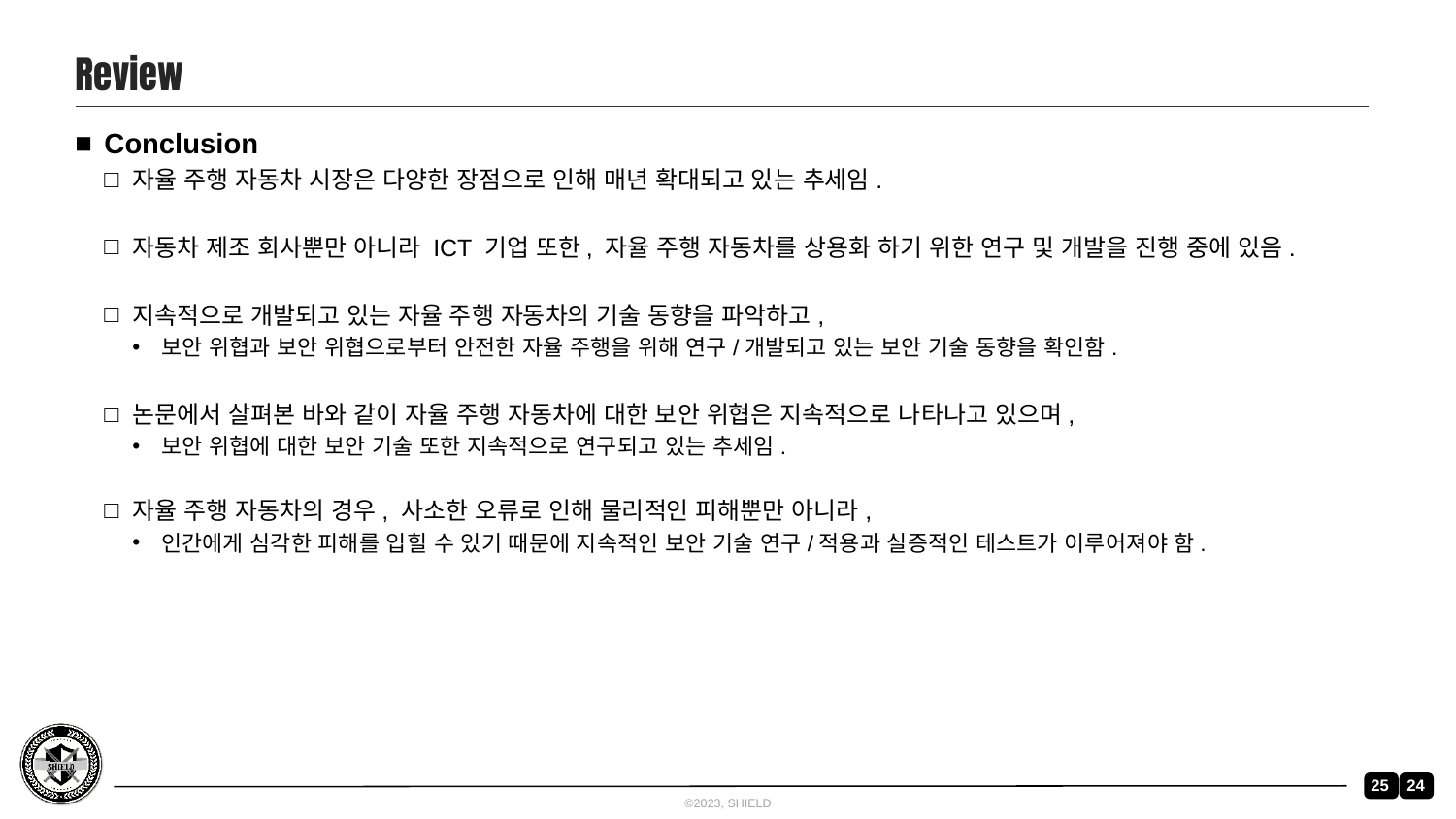

# Review
Conclusion
자율 주행 자동차 시장은 다양한 장점으로 인해 매년 확대되고 있는 추세임.

자동차 제조 회사뿐만 아니라 ICT 기업 또한, 자율 주행 자동차를 상용화 하기 위한 연구 및 개발을 진행 중에 있음.

지속적으로 개발되고 있는 자율 주행 자동차의 기술 동향을 파악하고,
보안 위협과 보안 위협으로부터 안전한 자율 주행을 위해 연구/개발되고 있는 보안 기술 동향을 확인함.

논문에서 살펴본 바와 같이 자율 주행 자동차에 대한 보안 위협은 지속적으로 나타나고 있으며,
보안 위협에 대한 보안 기술 또한 지속적으로 연구되고 있는 추세임.

자율 주행 자동차의 경우, 사소한 오류로 인해 물리적인 피해뿐만 아니라,
인간에게 심각한 피해를 입힐 수 있기 때문에 지속적인 보안 기술 연구/적용과 실증적인 테스트가 이루어져야 함.